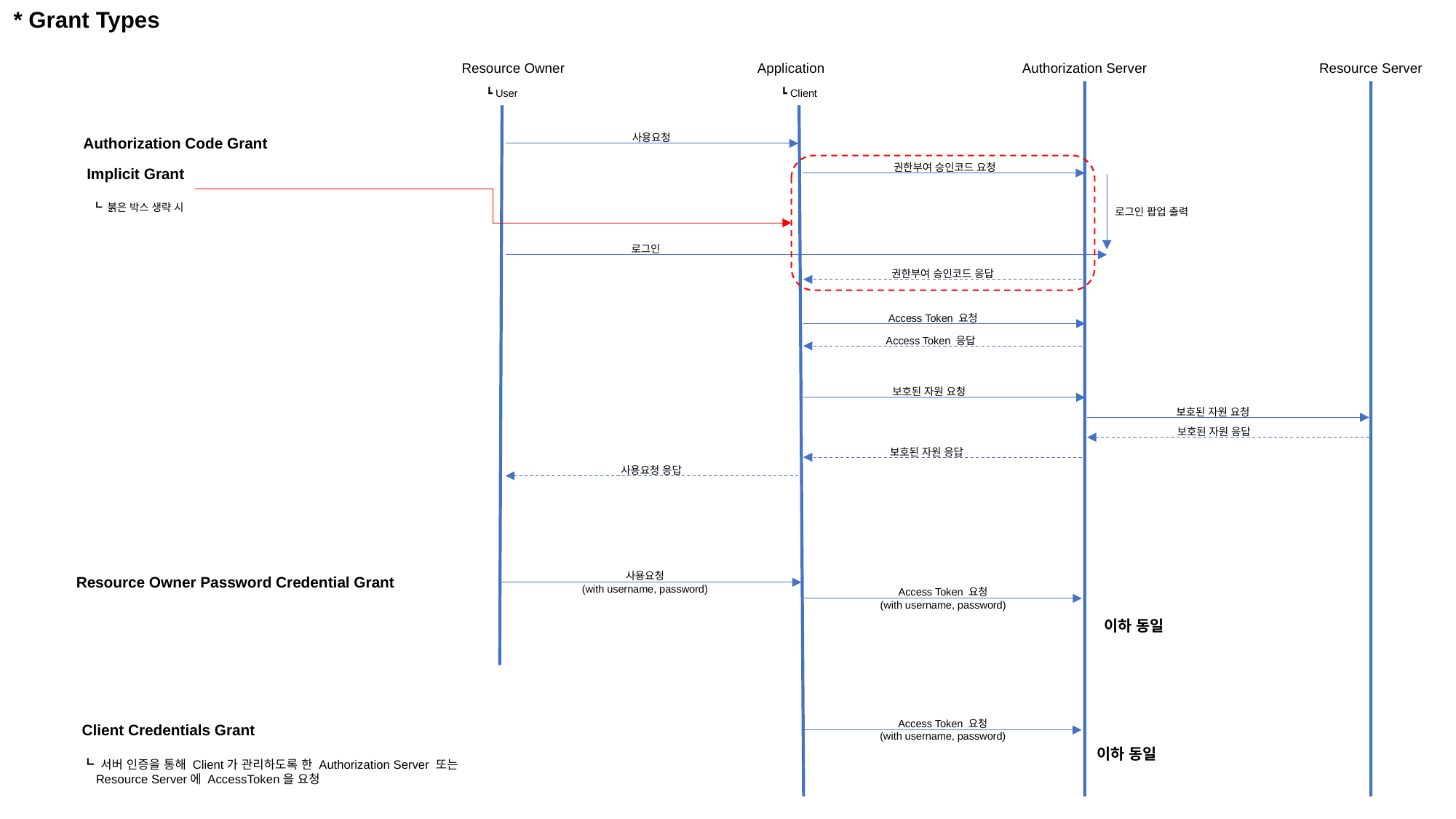

* Grant Types
Resource Owner
┗ User
Application
┗ Client
Authorization Server
Resource Server
사용요청
Authorization Code Grant
권한부여 승인코드 요청

Implicit Grant

  ┗ 붉은 박스 생략 시
로그인 팝업 출력
로그인
권한부여 승인코드 응답
Access Token 요청
Access Token 응답
보호된 자원 요청
보호된 자원 요청
보호된 자원 응답
보호된 자원 응답
사용요청 응답
사용요청
(with username, password)
Resource Owner Password Credential Grant
Access Token 요청
(with username, password)
이하 동일
Access Token 요청
(with username, password)
Client Credentials Grant

┗ 서버 인증을 통해 Client가 관리하도록 한 Authorization Server 또는
    Resource Server에 AccessToken을 요청
이하 동일